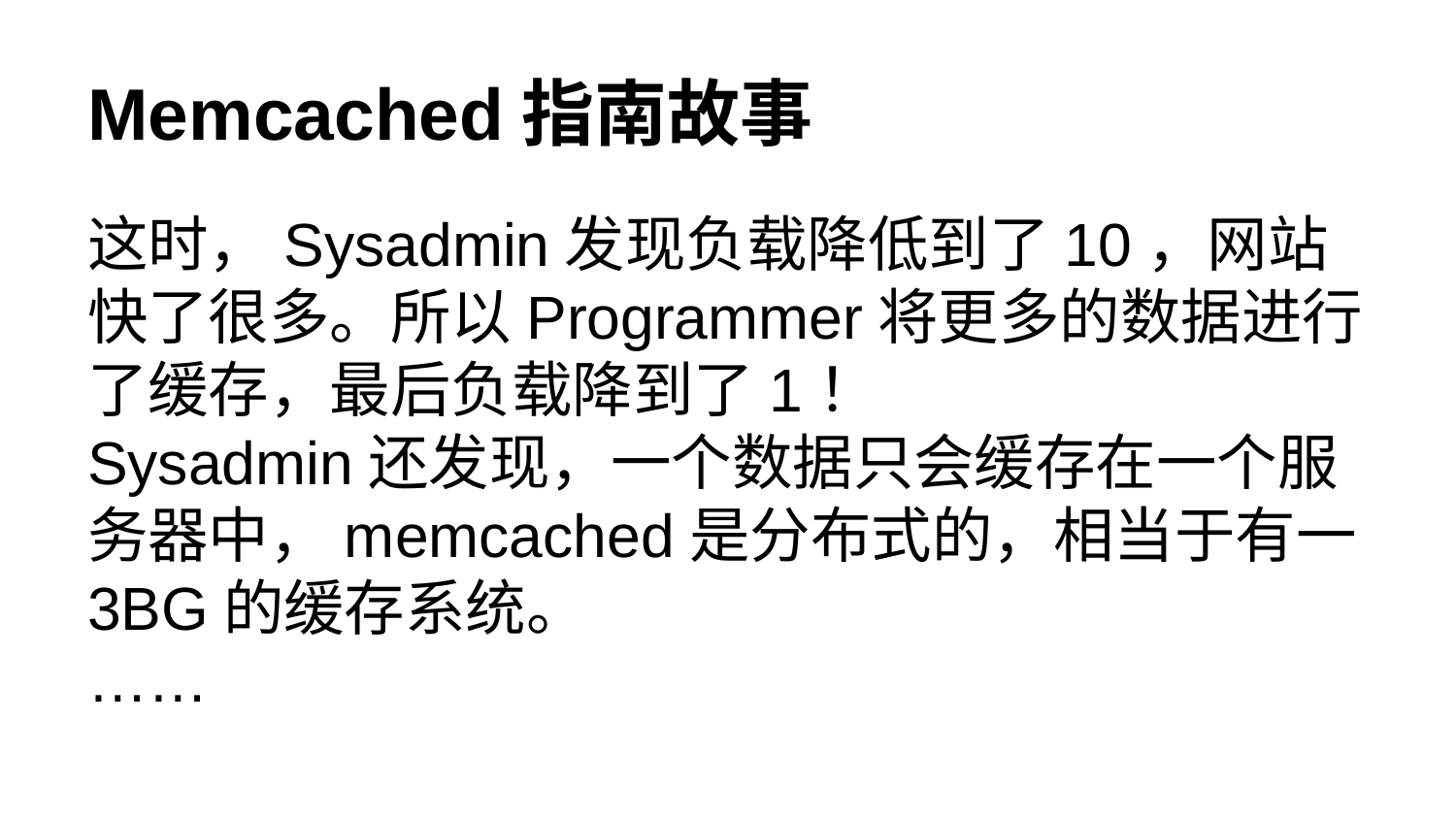

# Memcached指南故事
这时，Sysadmin发现负载降低到了10，网站快了很多。所以Programmer将更多的数据进行了缓存，最后负载降到了1！
Sysadmin还发现，一个数据只会缓存在一个服务器中，memcached是分布式的，相当于有一3BG的缓存系统。
……